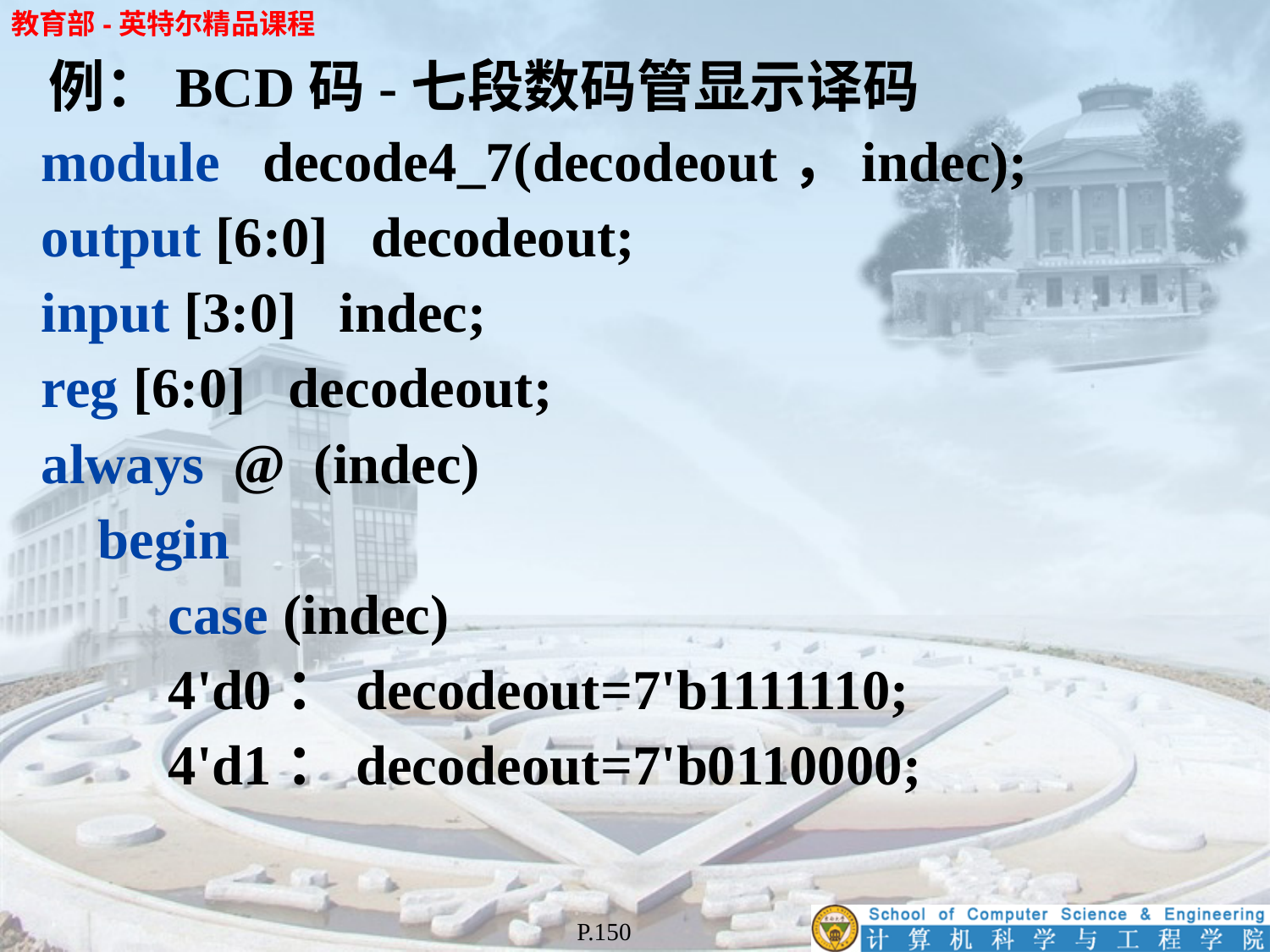

例：BCD码-七段数码管显示译码
module   decode4_7(decodeout，indec);
output [6:0]   decodeout;
input [3:0]   indec;
reg [6:0]   decodeout;
always  @  (indec)
    begin
	case (indec)
	4'd0：decodeout=7'b1111110;
	4'd1：decodeout=7'b0110000;
P.150